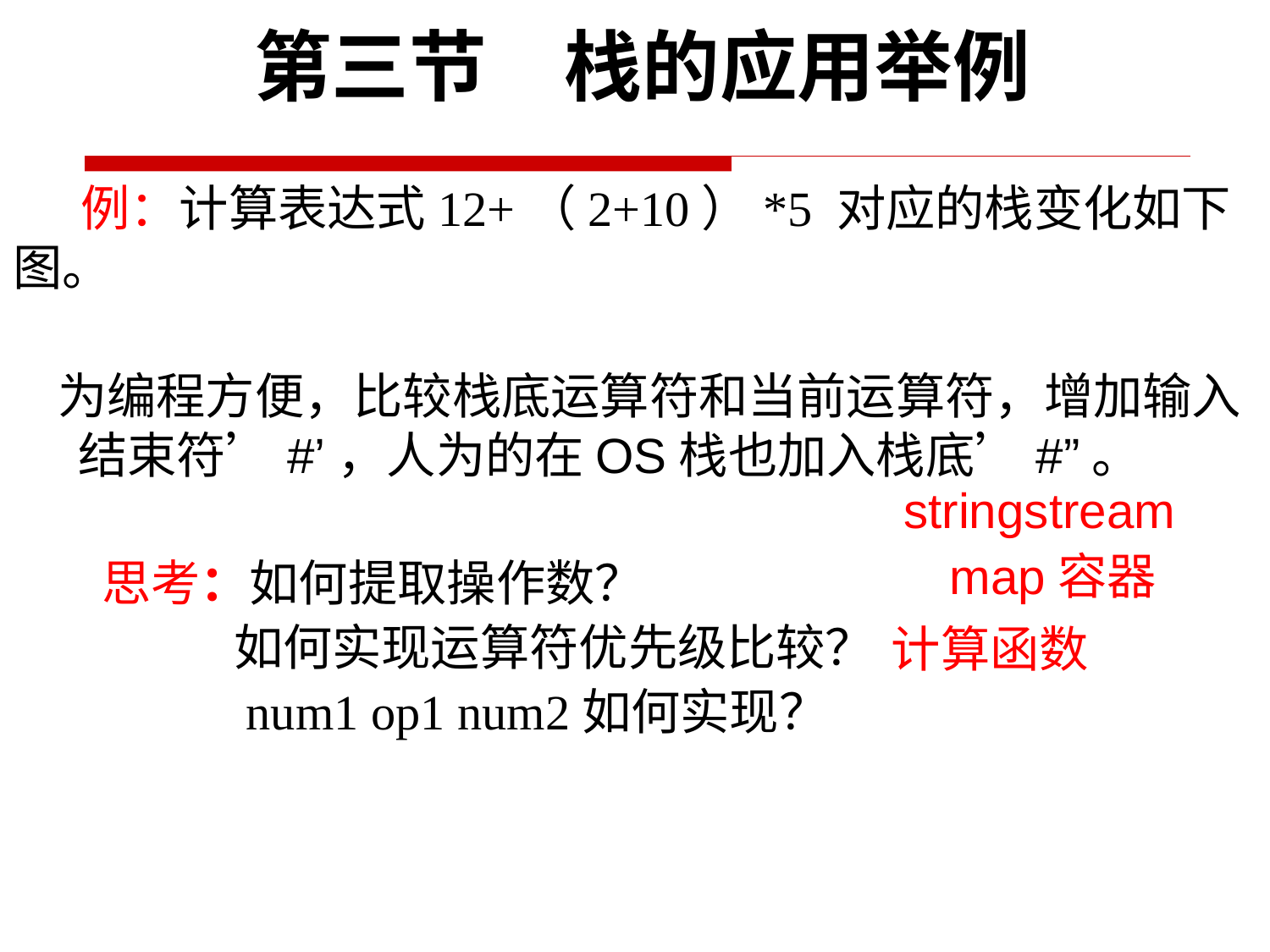

第三节　栈的应用举例
     例：计算表达式12+（2+10）*5 对应的栈变化如下图。

   为编程方便，比较栈底运算符和当前运算符，增加输入结束符’#’，人为的在OS栈也加入栈底’#”。

       思考：如何提取操作数？
                   如何实现运算符优先级比较？
                   num1 op1 num2如何实现？
stringstream
map容器
计算函数